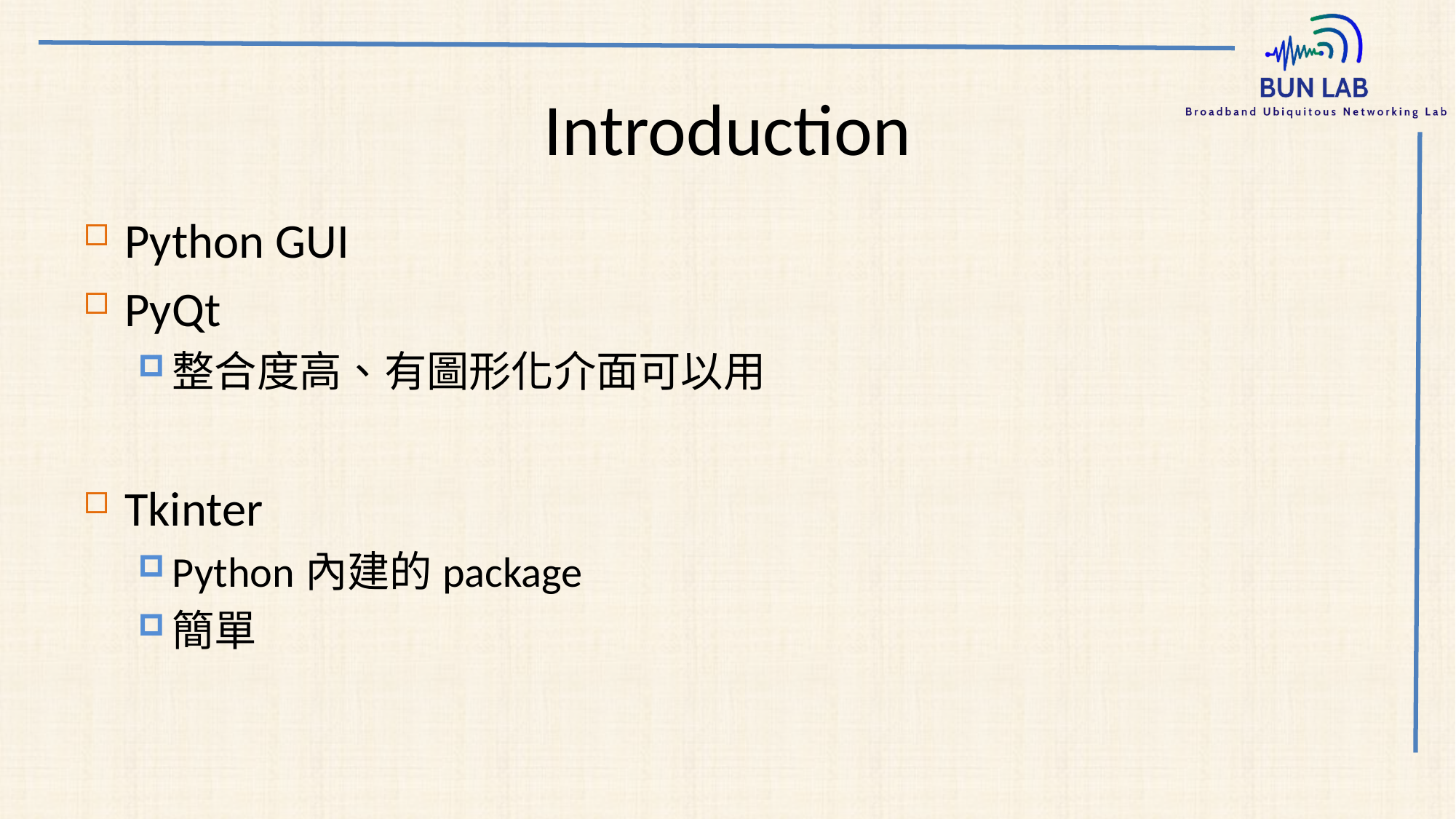

# Introduction
Python GUI
PyQt
整合度高、有圖形化介面可以用

Tkinter
Python內建的package
簡單